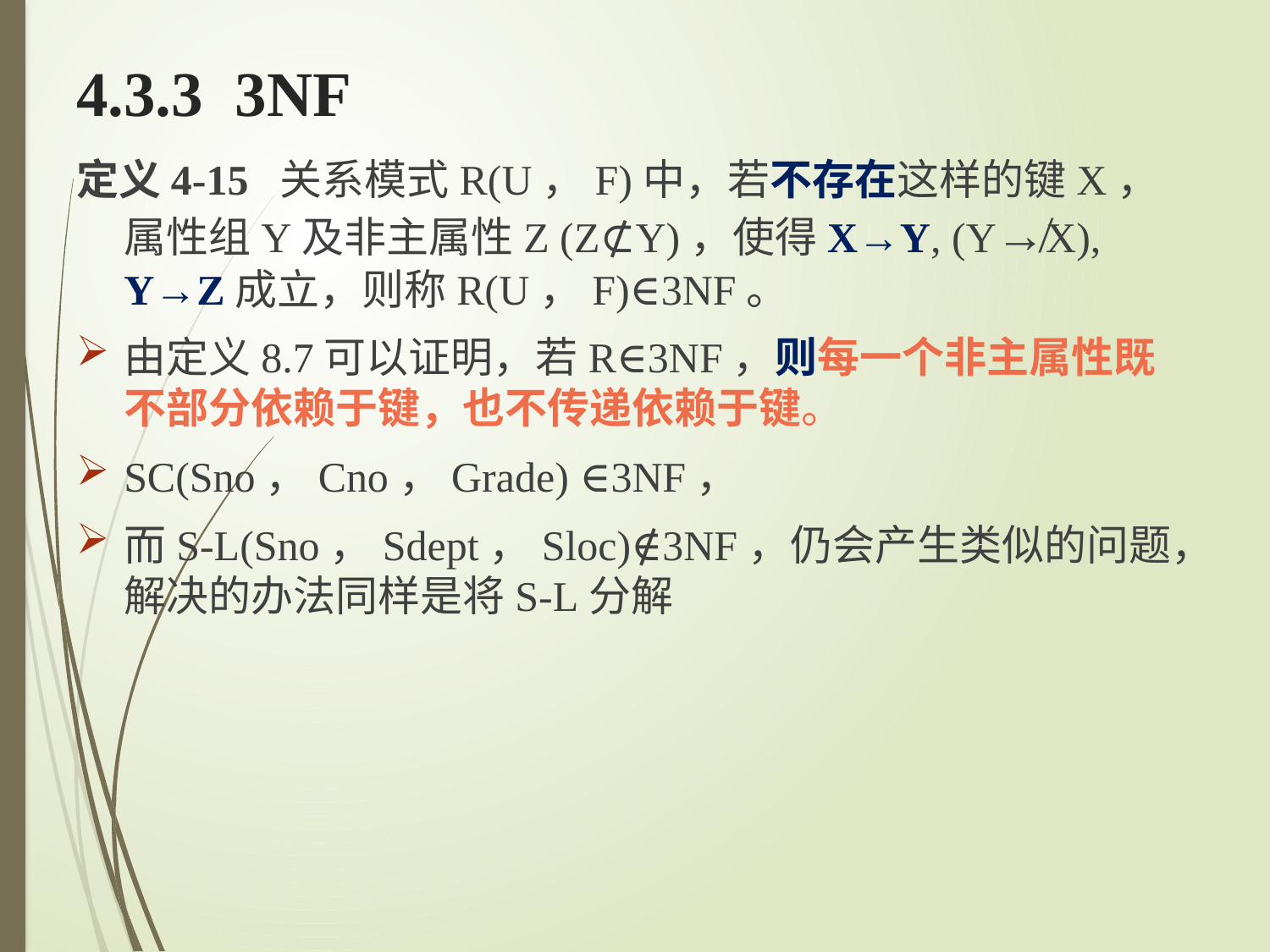

# 4.3.3  3NF
定义4-15  关系模式R(U，F)中，若不存在这样的键X，属性组Y及非主属性Z (Z⊄Y)，使得X→Y, (Y↛X), Y→Z成立，则称R(U，F)∈3NF。
由定义8.7可以证明，若R∈3NF，则每一个非主属性既不部分依赖于键，也不传递依赖于键。
SC(Sno，Cno，Grade) ∈3NF，
而S-L(Sno，Sdept，Sloc)∉3NF，仍会产生类似的问题，解决的办法同样是将S-L分解